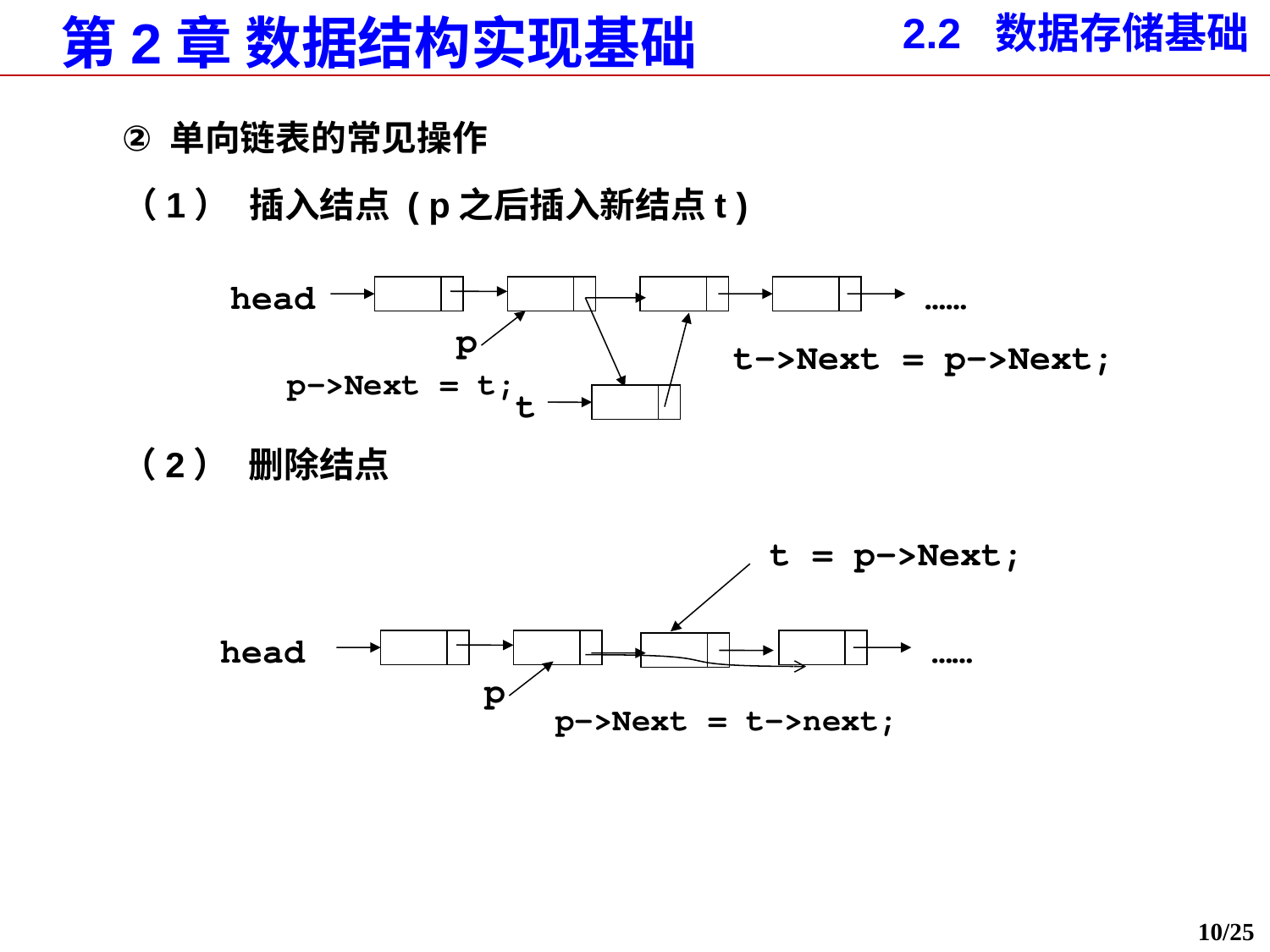

2.2  数据存储基础
单向链表的常见操作
（1）	插入结点 ( p之后插入新结点t )
head
……

p

t

t->Next = p->Next;
p->Next = t;
（2）	删除结点
t = p->Next;

head

……

p->Next = t->next;
p

10/25